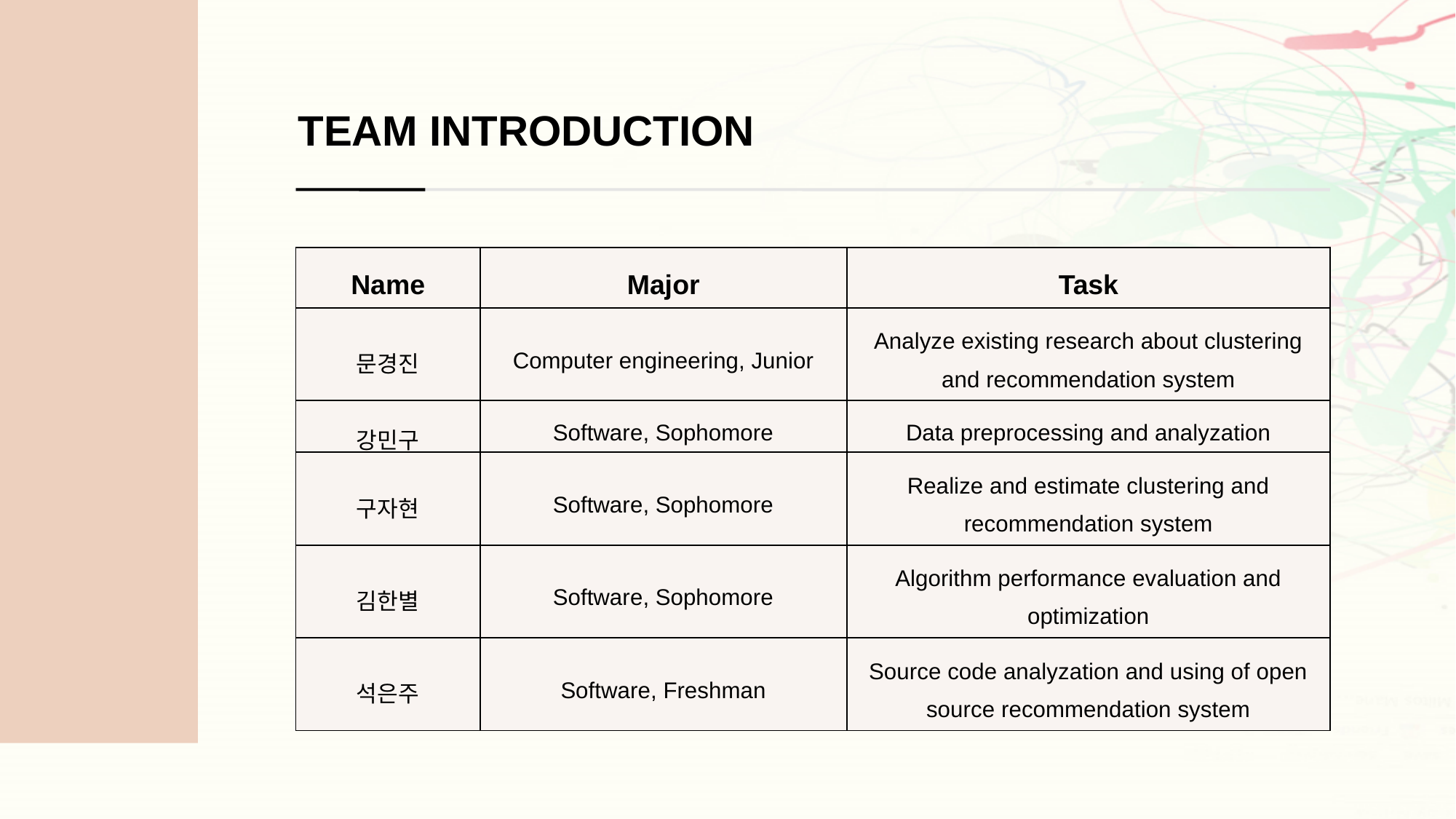

TEAM INTRODUCTION

| Name | Major | Task |
| --- | --- | --- |
| 문경진 | Computer engineering, Junior | Analyze existing research about clustering and recommendation system |
| 강민구 | Software, Sophomore | Data preprocessing and analyzation |
| 구자현 | Software, Sophomore | Realize and estimate clustering and recommendation system |
| 김한별 | Software, Sophomore | Algorithm performance evaluation and optimization |
| 석은주 | Software, Freshman | Source code analyzation and using of open source recommendation system |